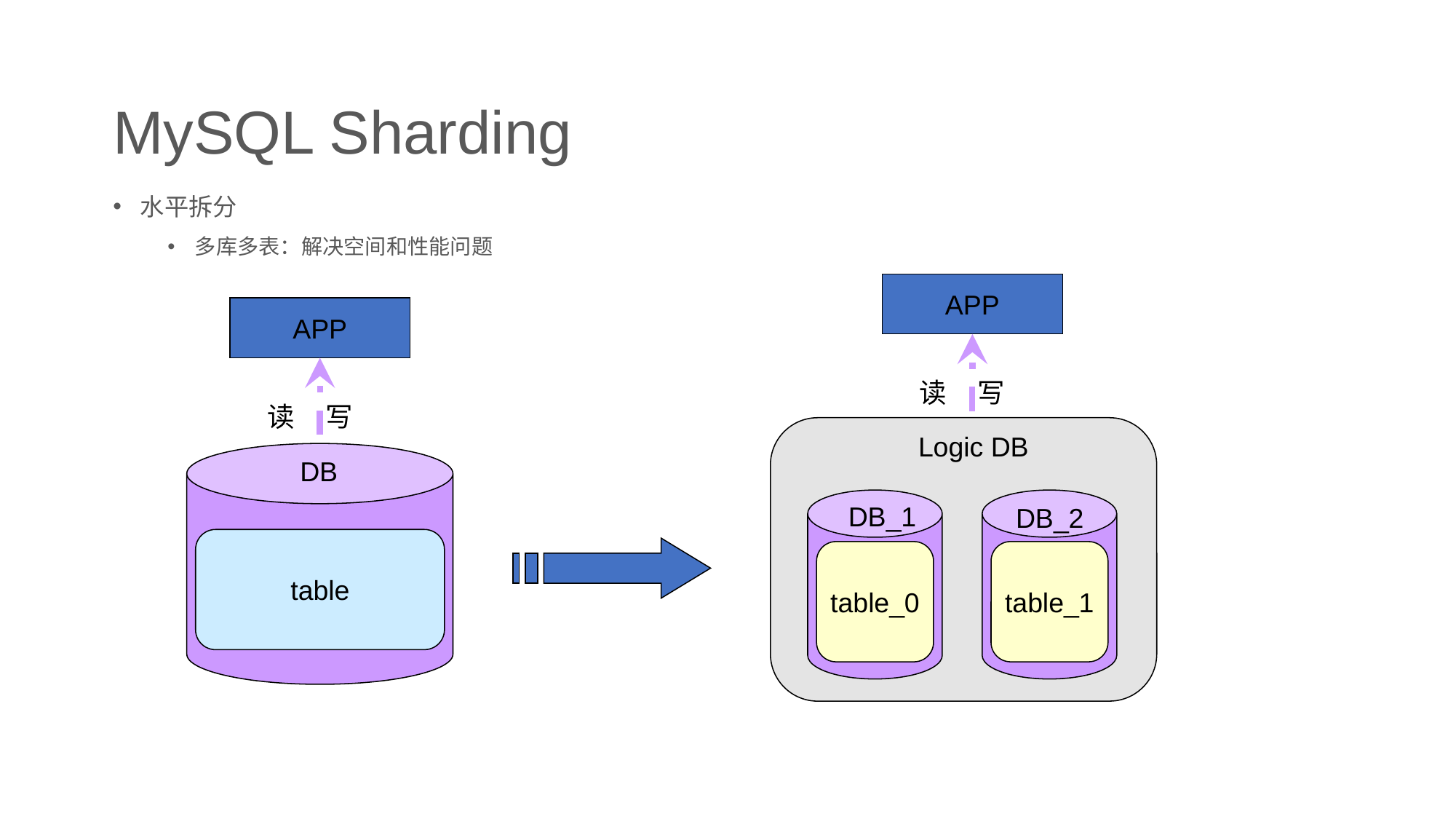

# MySQL Sharding
水平拆分
多库多表：解决空间和性能问题

APP
APP
读     写
读     写

Logic DB

DB

DB_1
DB_2
table

table_0
table_1